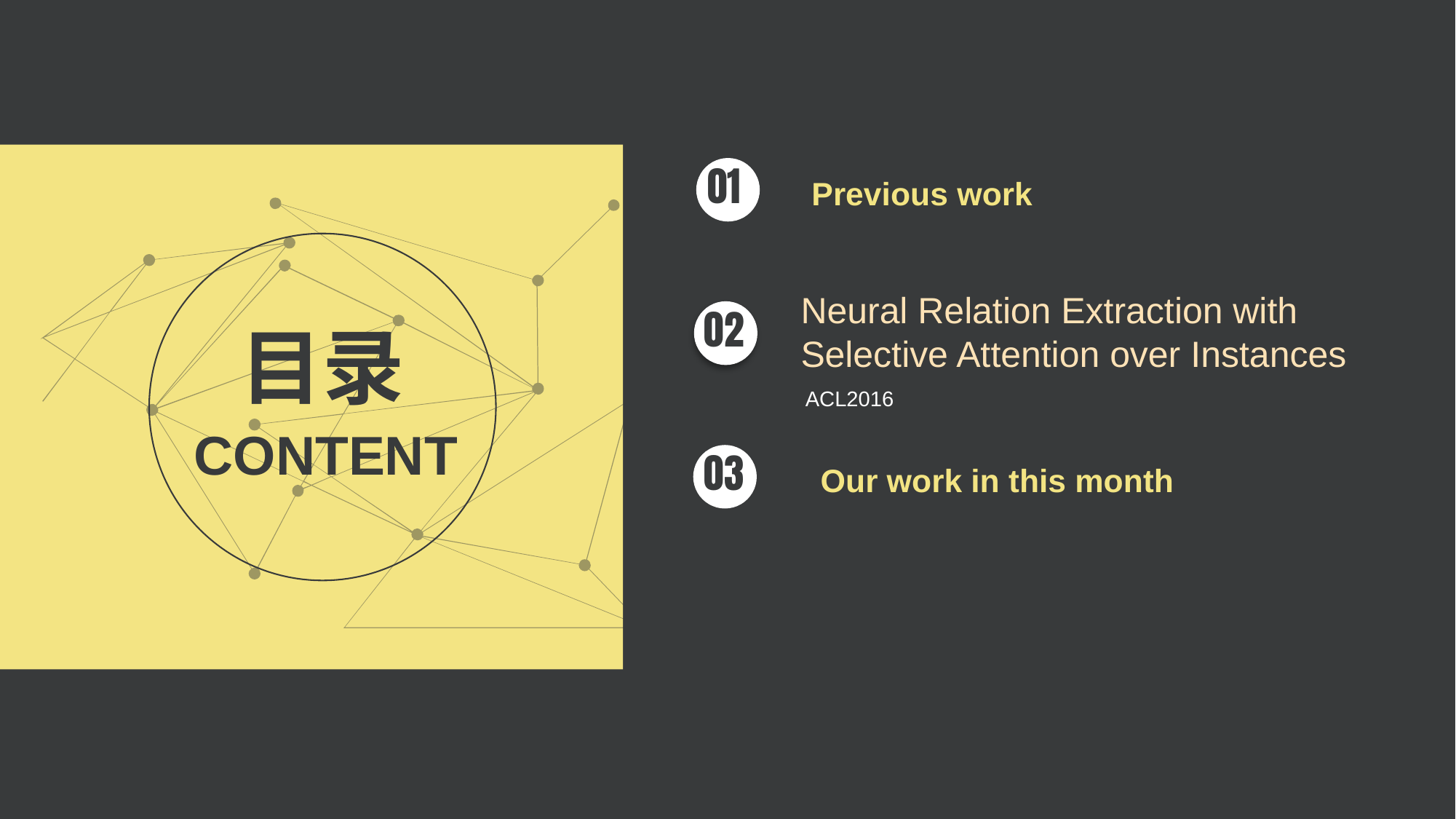

01

Previous work

Neural Relation Extraction with Selective Attention over Instances
02

目录

ACL2016
CONTENT
03

Our work in this month